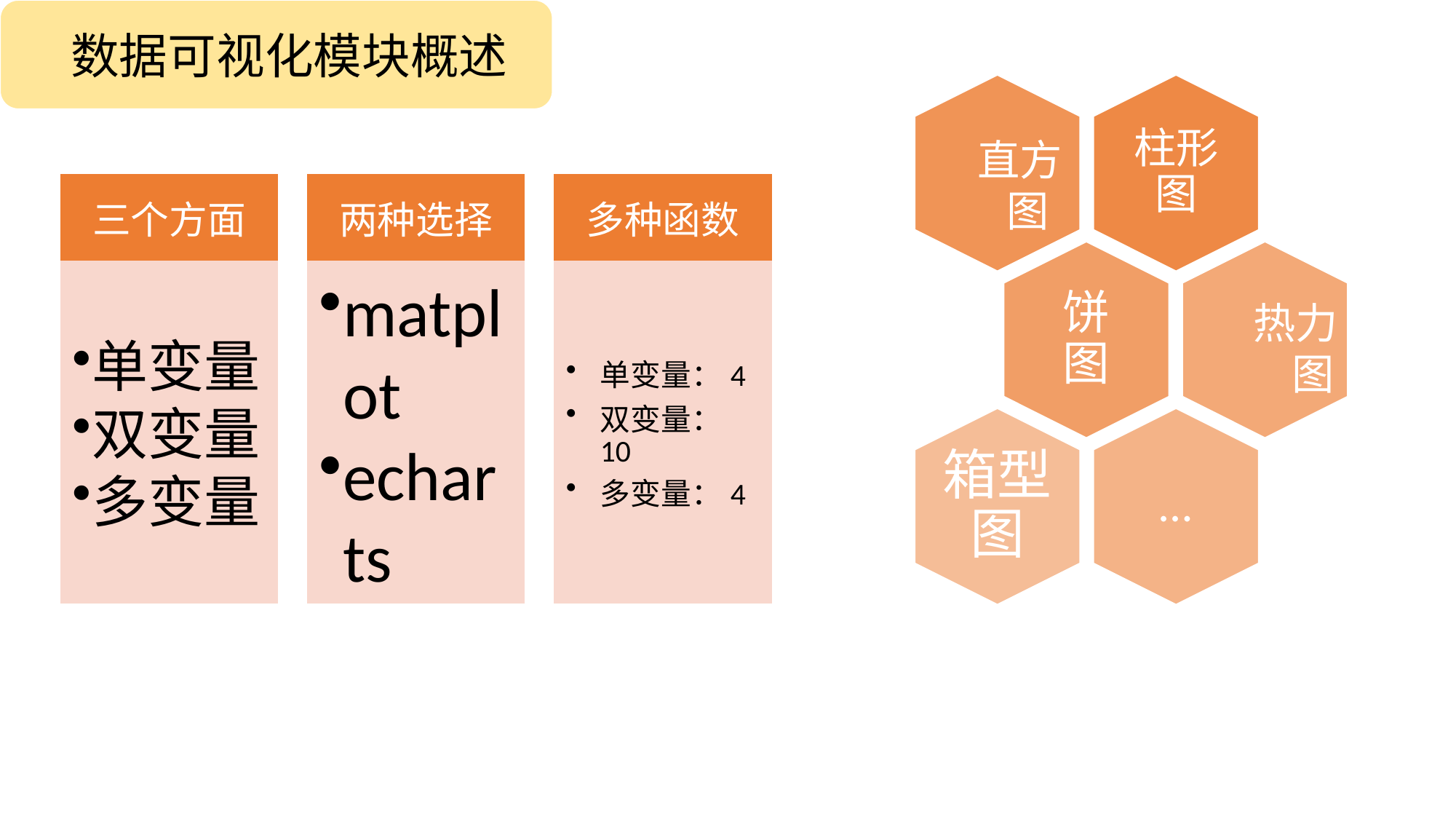

数据可视化模块概述
柱形图

饼图

…
散点图
箱型图
直方
  图

热力
   图
三个方面
单变量
双变量
两种选择
echarts
多变量
多种函数
单变量：4
双变量：10
多变量：4